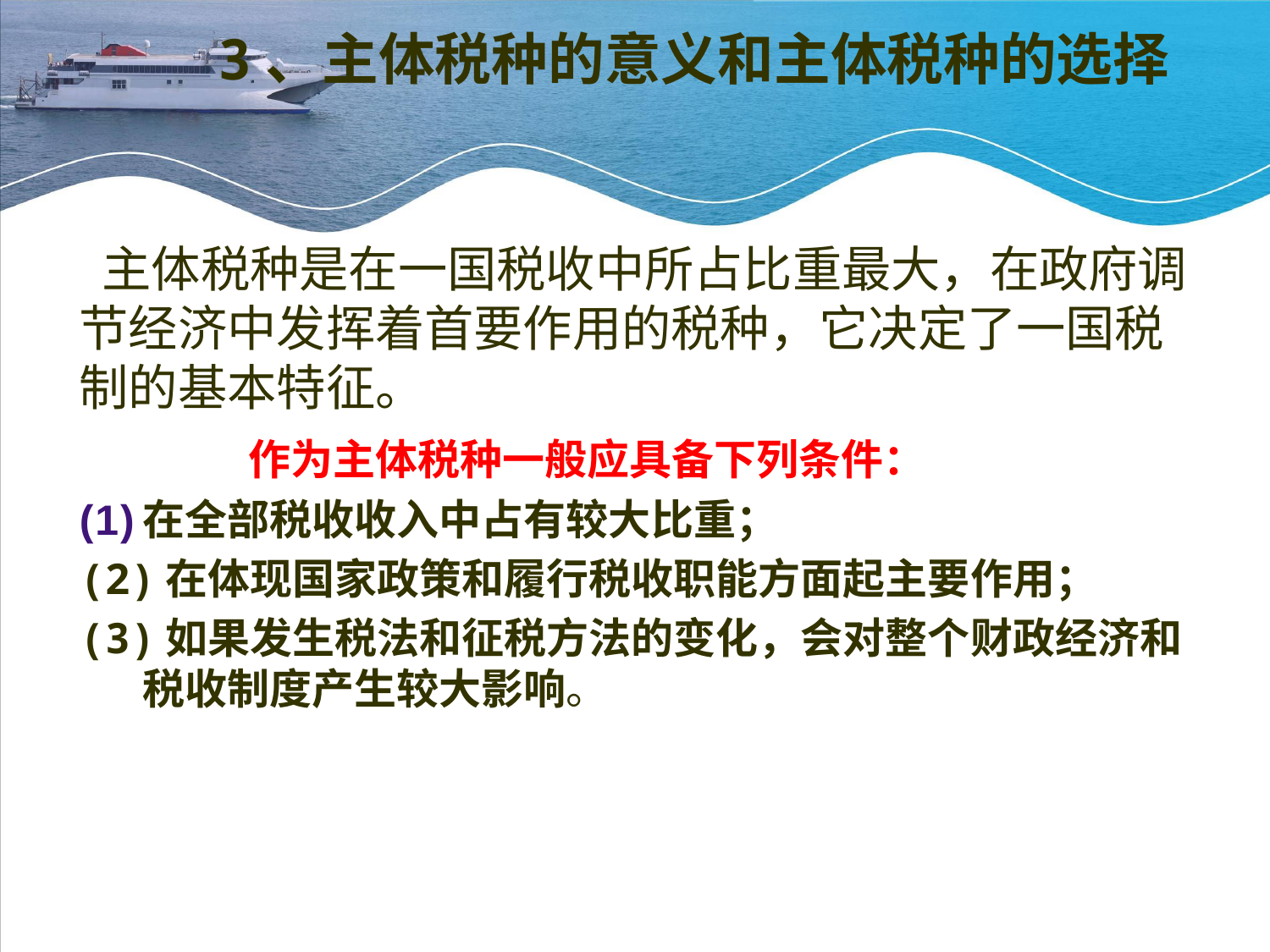

# 3、主体税种的意义和主体税种的选择
 主体税种是在一国税收中所占比重最大，在政府调节经济中发挥着首要作用的税种，它决定了一国税制的基本特征。
              作为主体税种一般应具备下列条件：
在全部税收收入中占有较大比重；
(2)在体现国家政策和履行税收职能方面起主要作用；
(3)如果发生税法和征税方法的变化，会对整个财政经济和税收制度产生较大影响。